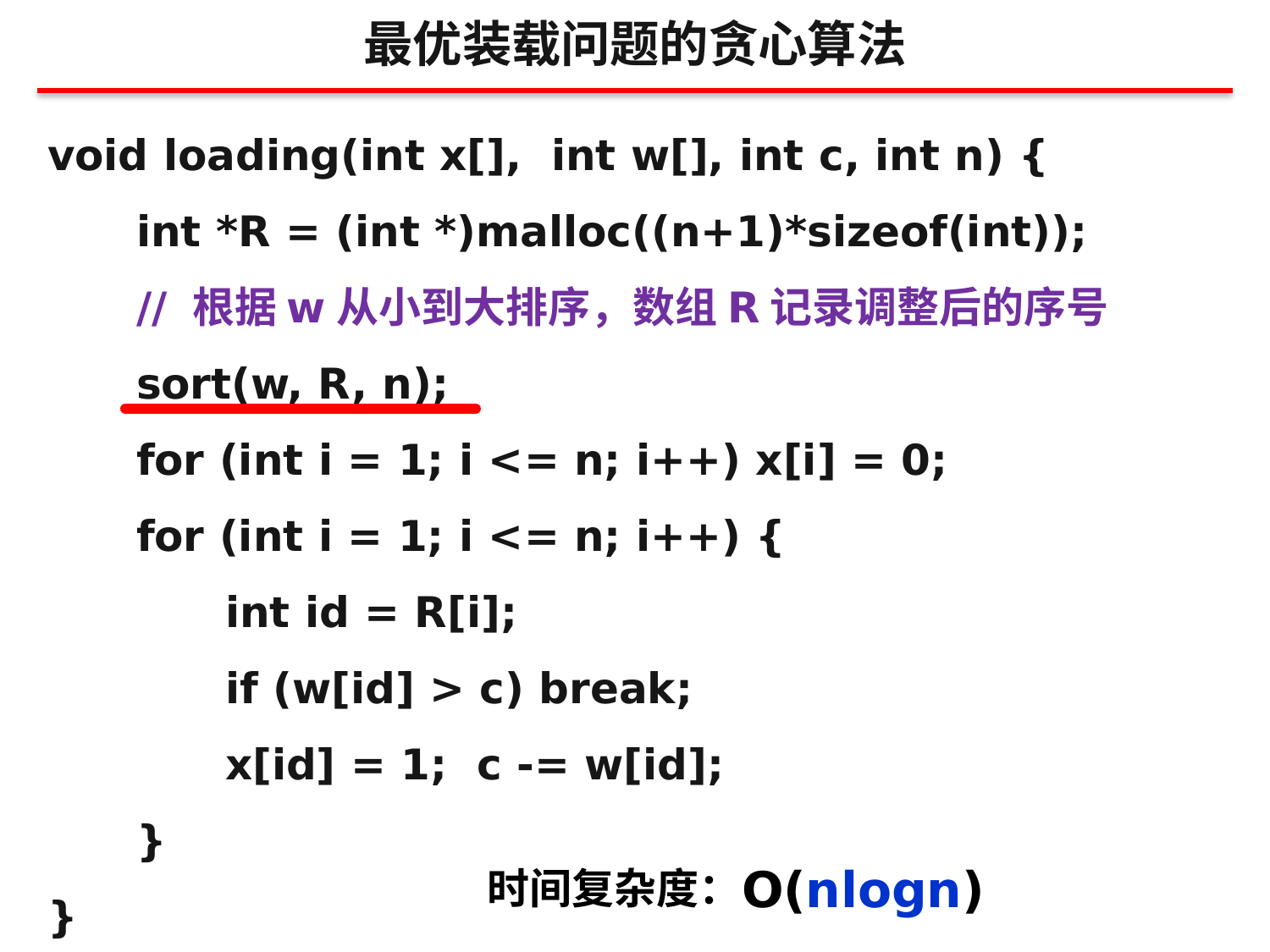

最优装载问题的贪心算法
void loading(int x[],  int w[], int c, int n) {
      int *R = (int *)malloc((n+1)*sizeof(int));
      // 根据w从小到大排序，数组R记录调整后的序号
      sort(w, R, n);
      for (int i = 1; i <= n; i++) x[i] = 0;
      for (int i = 1; i <= n; i++) {
            int id = R[i];
            if (w[id] > c) break;
            x[id] = 1;  c -= w[id];
      }
}
O(nlogn)
时间复杂度：